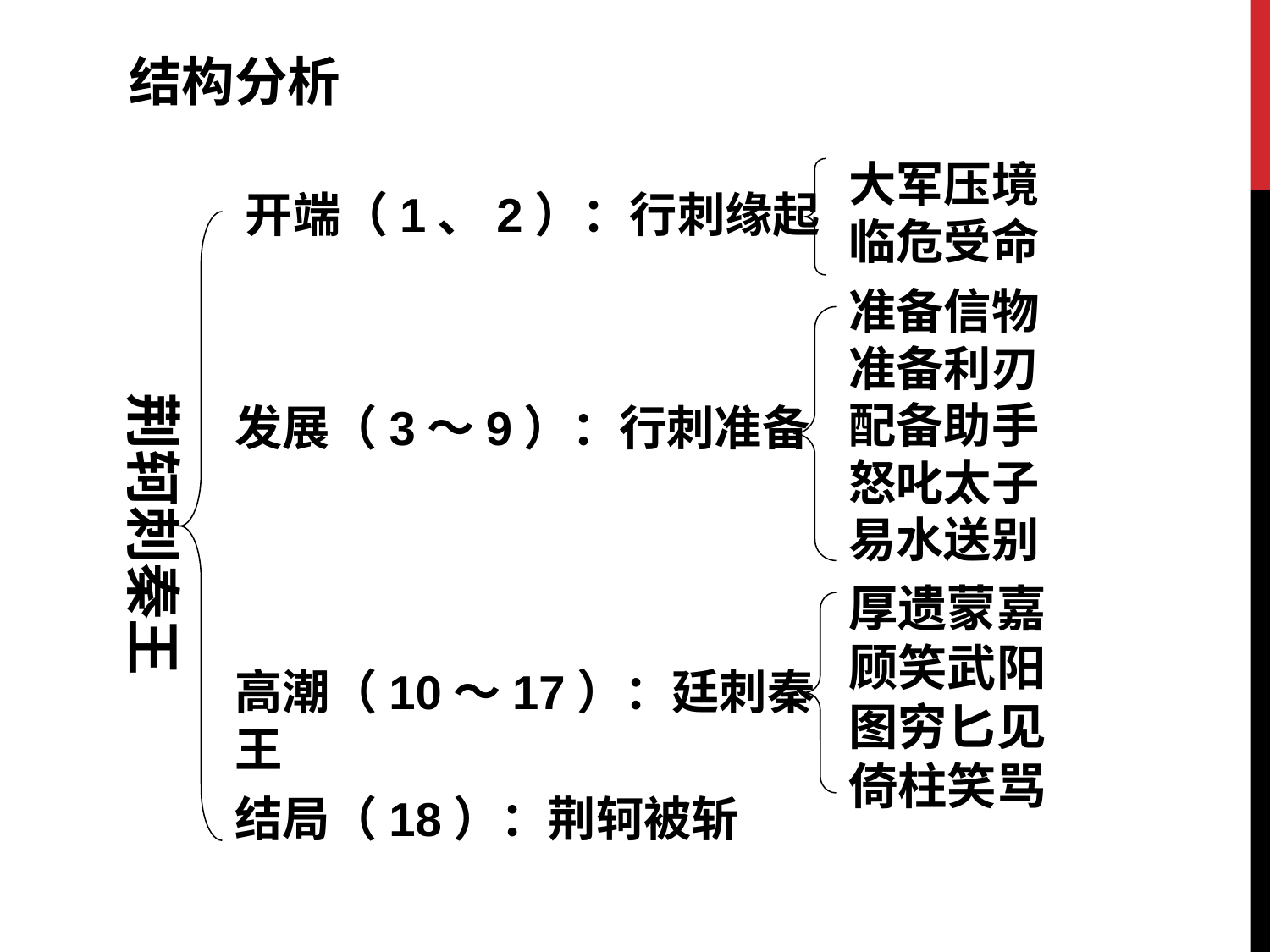

结构分析
大军压境
临危受命

开端（1、2）：行刺缘起

准备信物
准备利刃
配备助手
怒叱太子
易水送别

荆轲刺秦王
发展（3～9）：行刺准备
厚遗蒙嘉
顾笑武阳
图穷匕见
倚柱笑骂

高潮（10～17）：廷刺秦王
结局（18）：荆轲被斩